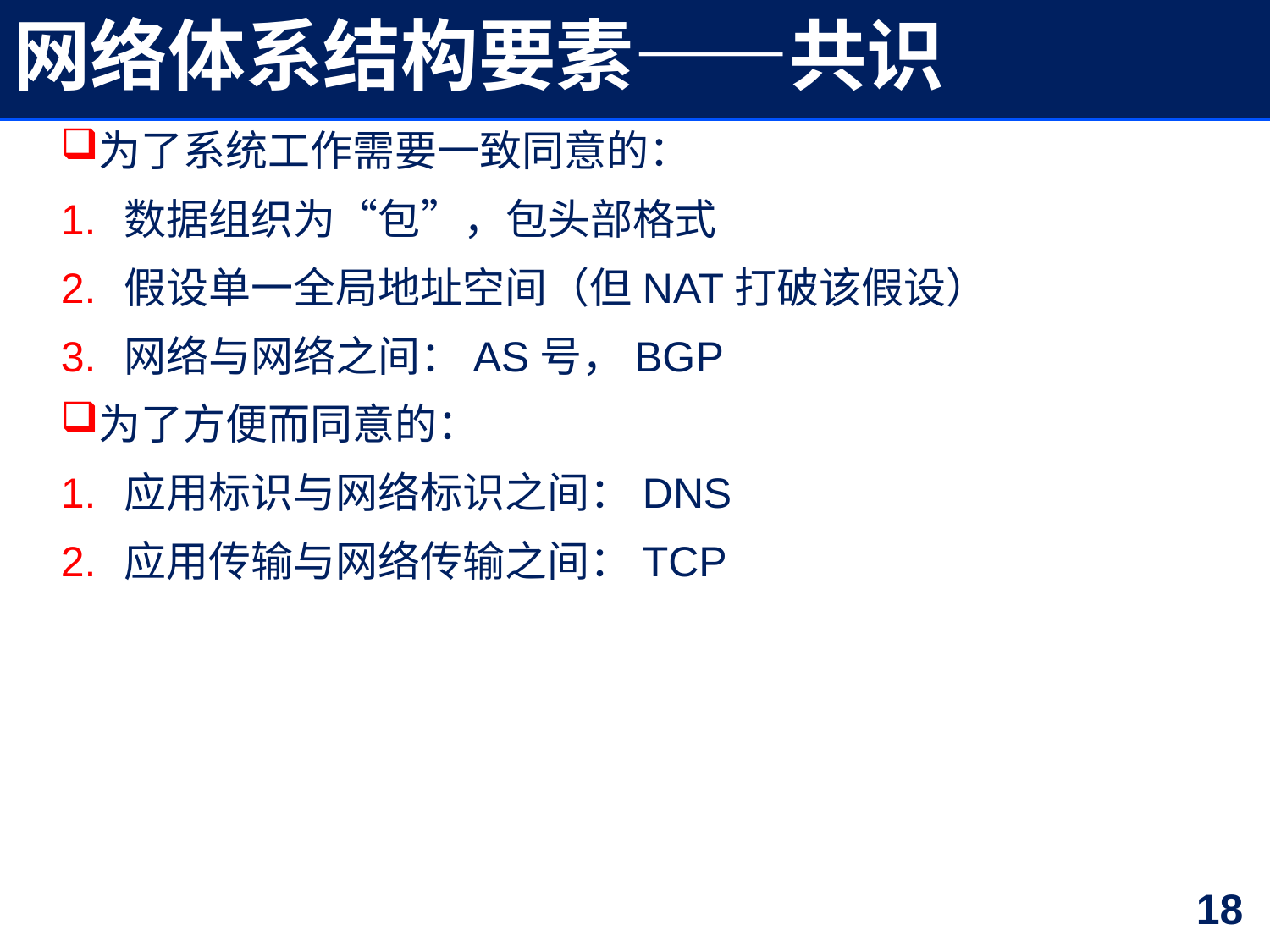

# 网络体系结构要素——共识
为了系统工作需要一致同意的：
数据组织为“包”，包头部格式
假设单一全局地址空间（但NAT打破该假设）
网络与网络之间：AS号，BGP
为了方便而同意的：
应用标识与网络标识之间：DNS
应用传输与网络传输之间：TCP
18